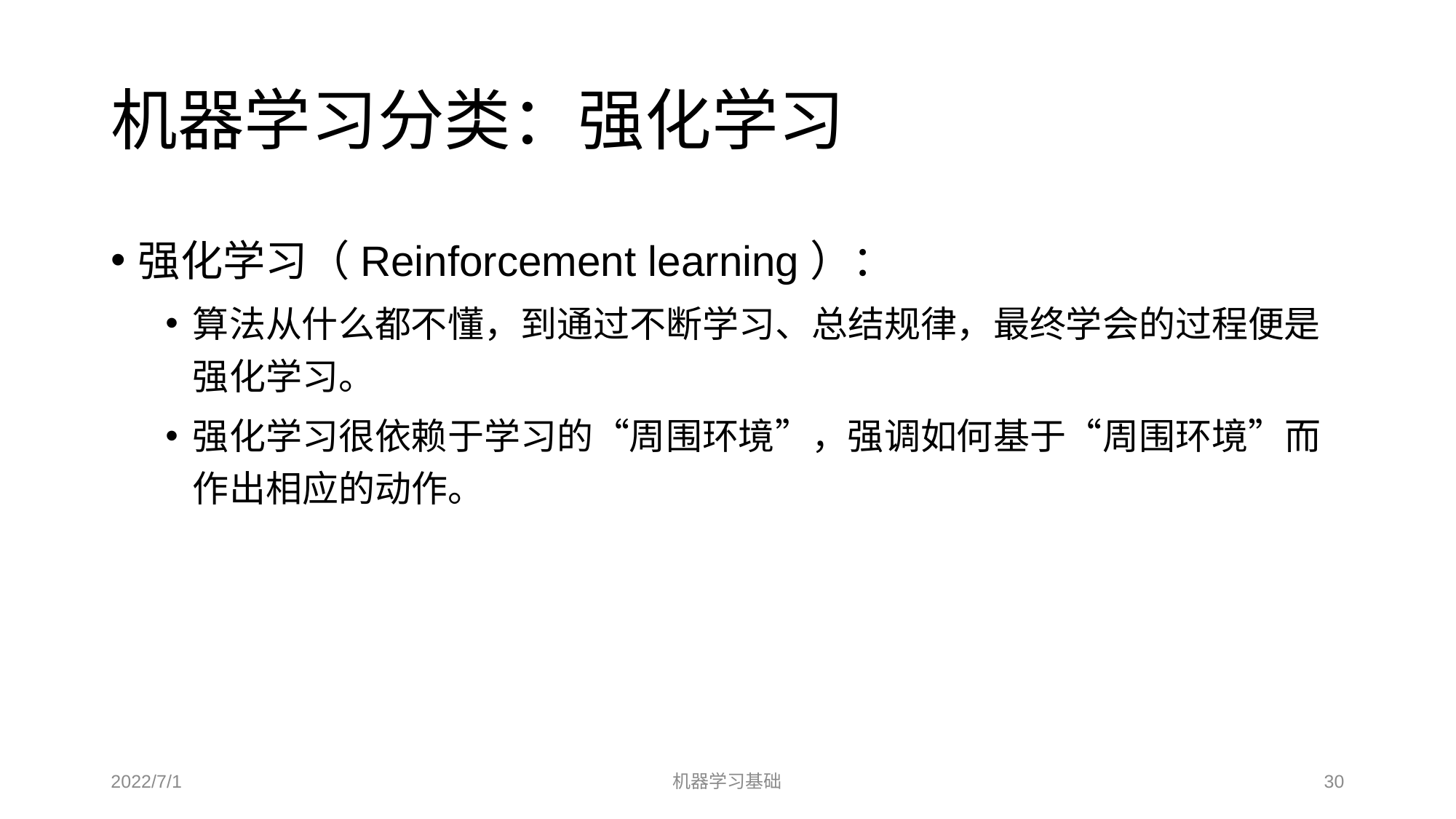

# 机器学习分类：强化学习
强化学习（Reinforcement learning）：
算法从什么都不懂，到通过不断学习、总结规律，最终学会的过程便是强化学习。
强化学习很依赖于学习的“周围环境”，强调如何基于“周围环境”而作出相应的动作。
2022/7/1
机器学习基础
30